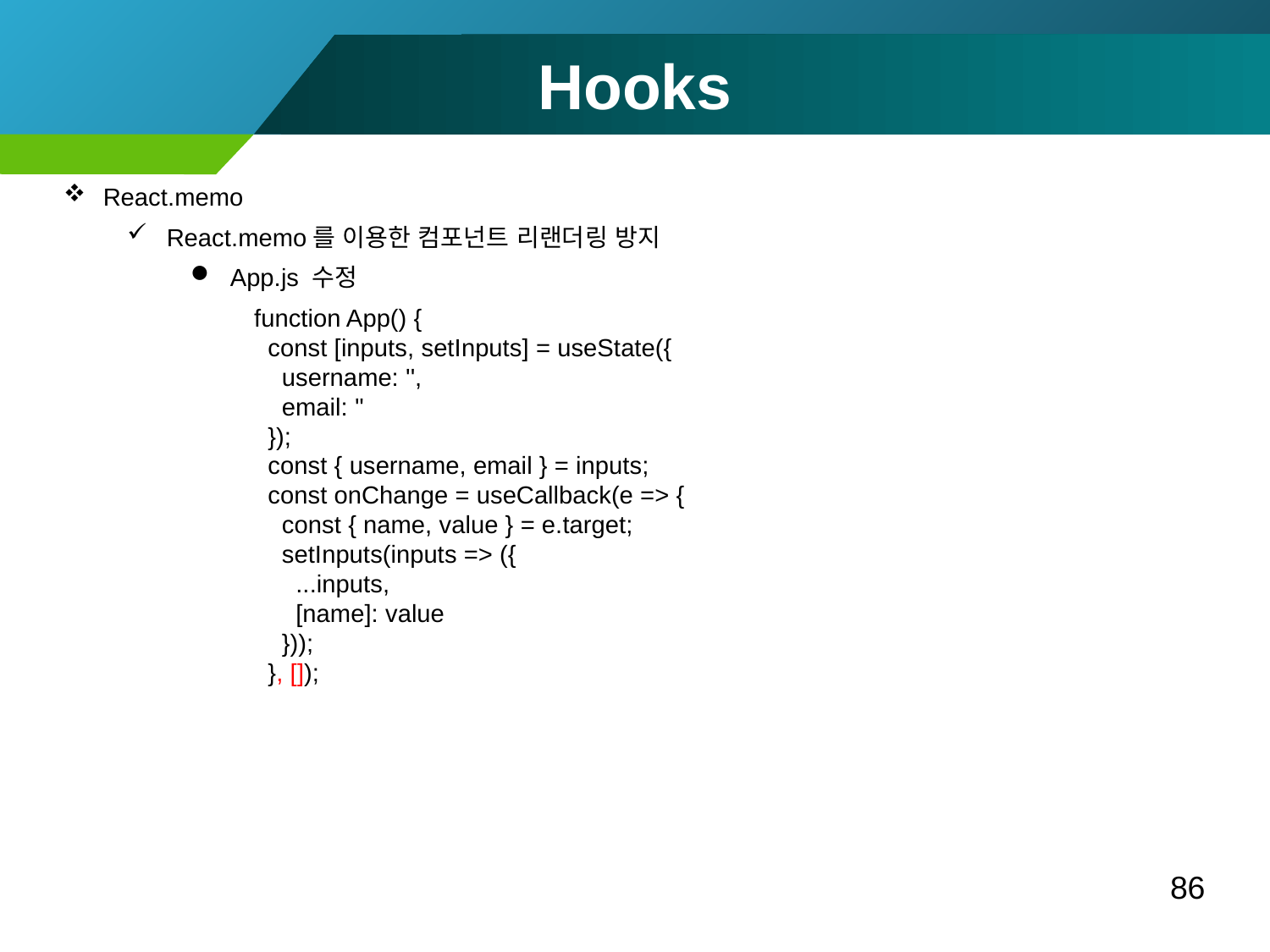

Hooks
React.memo
React.memo를 이용한 컴포넌트 리랜더링 방지
App.js 수정
function App() {
  const [inputs, setInputs] = useState({
    username: '',
    email: ''
  });
  const { username, email } = inputs;
  const onChange = useCallback(e => {
    const { name, value } = e.target;
    setInputs(inputs => ({
      ...inputs,
      [name]: value
    }));
  }, []);

86